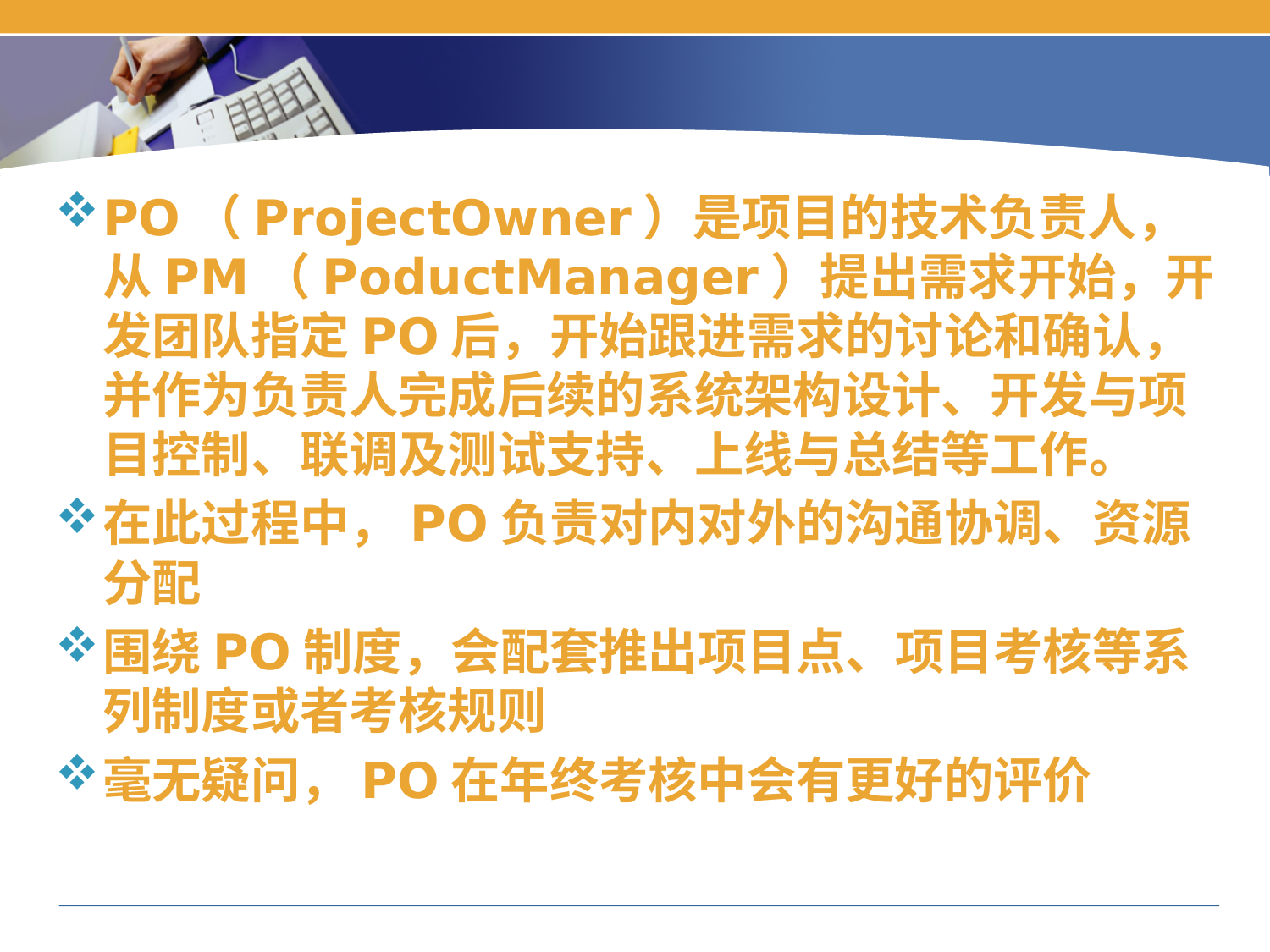

PO（ProjectOwner）是项目的技术负责人，从PM（PoductManager）提出需求开始，开发团队指定PO后，开始跟进需求的讨论和确认，并作为负责人完成后续的系统架构设计、开发与项目控制、联调及测试支持、上线与总结等工作。
在此过程中，PO负责对内对外的沟通协调、资源分配
围绕PO制度，会配套推出项目点、项目考核等系列制度或者考核规则
毫无疑问，PO在年终考核中会有更好的评价